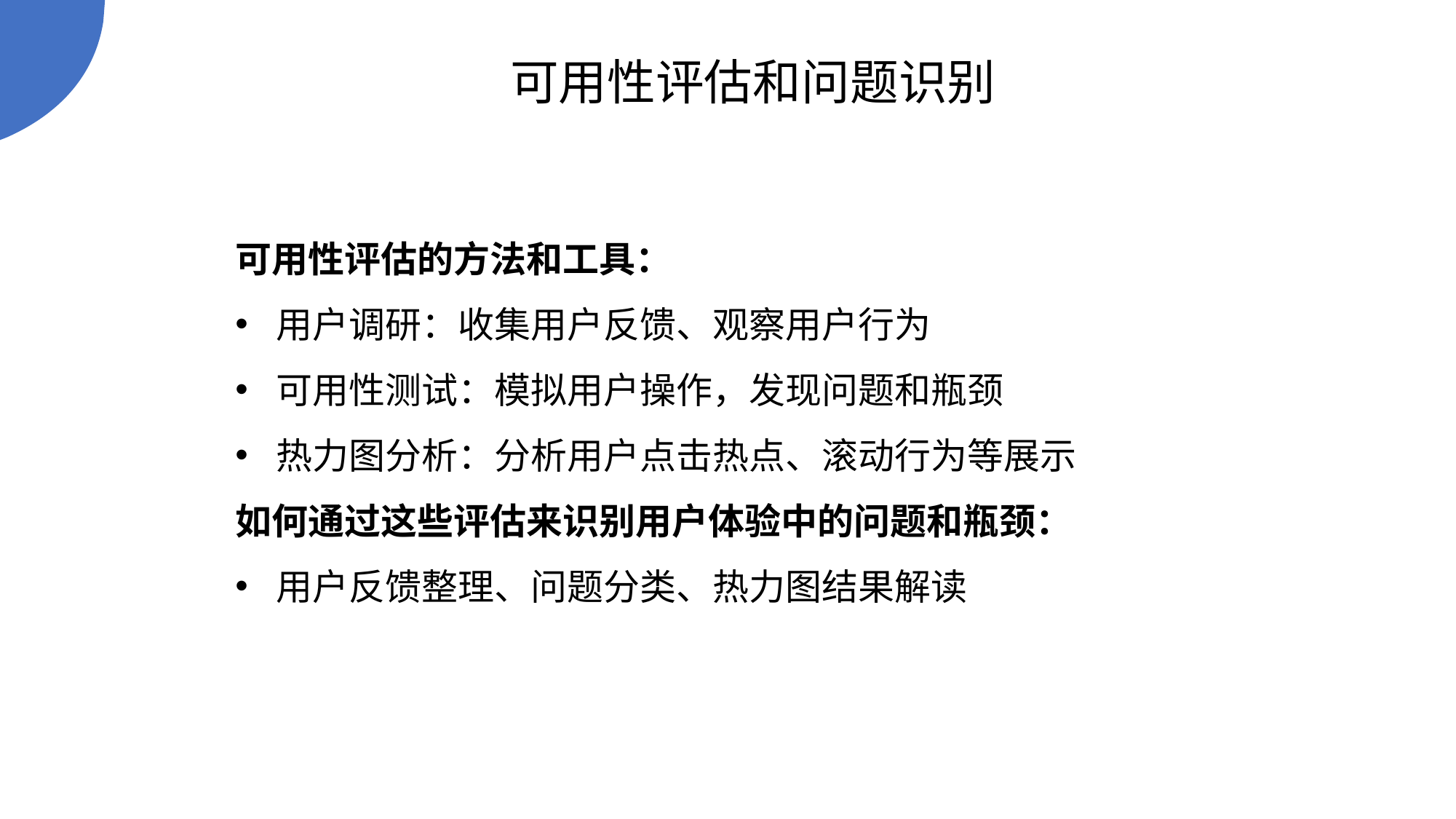

可用性评估和问题识别
可用性评估的方法和工具：
用户调研：收集用户反馈、观察用户行为
可用性测试：模拟用户操作，发现问题和瓶颈
热力图分析：分析用户点击热点、滚动行为等展示
如何通过这些评估来识别用户体验中的问题和瓶颈：
用户反馈整理、问题分类、热力图结果解读